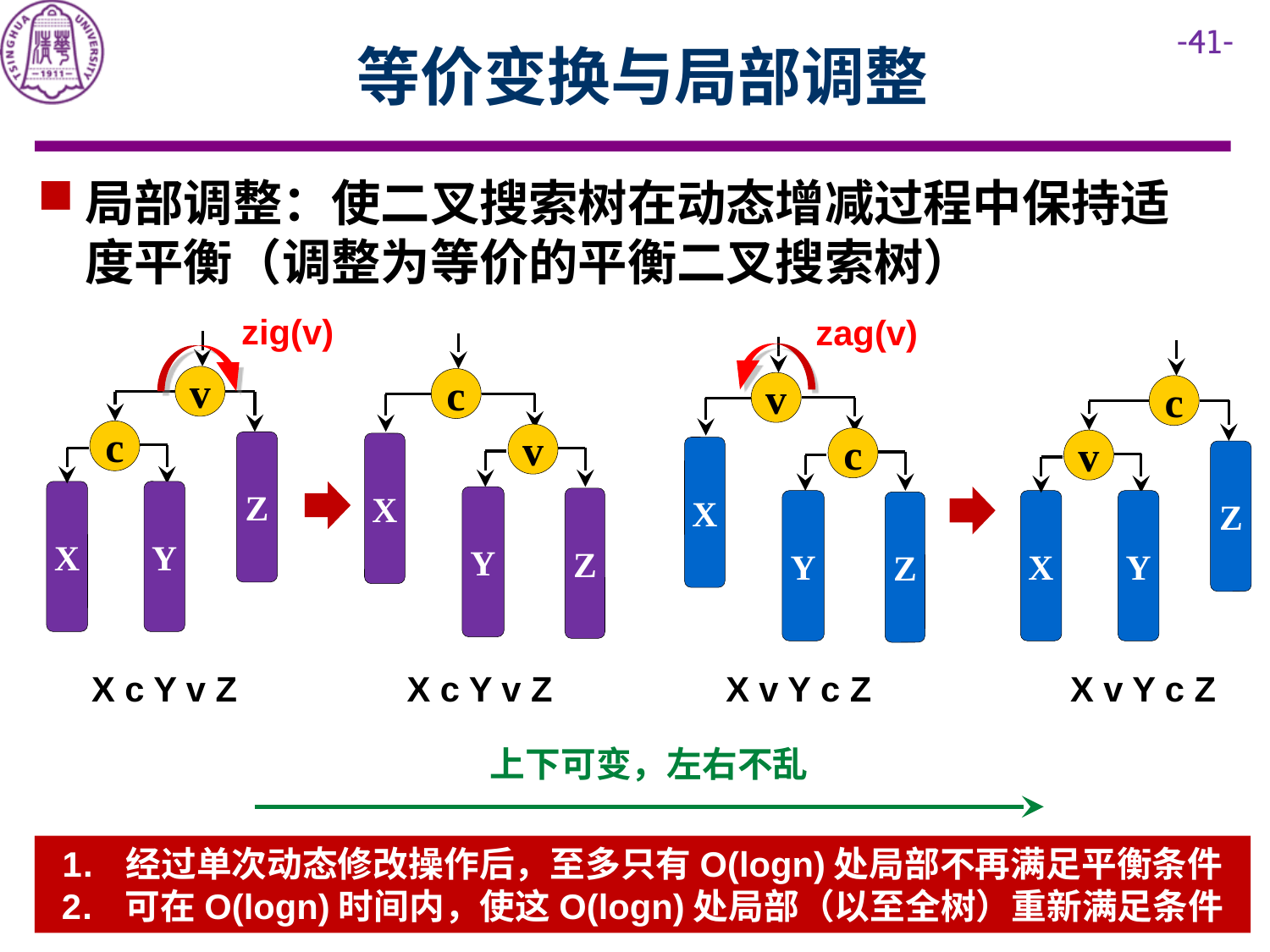

# 等价变换与局部调整
局部调整：使二叉搜索树在动态增减过程中保持适度平衡（调整为等价的平衡二叉搜索树）
zig(v)
zag(v)

v
c
v
c
c
v
c
v
Z
X
X
Z
X
Y

Y
Z
X
Y
Y
Z
X c Y v Z
X c Y v Z
X v Y c Z
X v Y c Z
上下可变，左右不乱
经过单次动态修改操作后，至多只有O(logn)处局部不再满足平衡条件
可在O(logn)时间内，使这O(logn)处局部（以至全树）重新满足条件